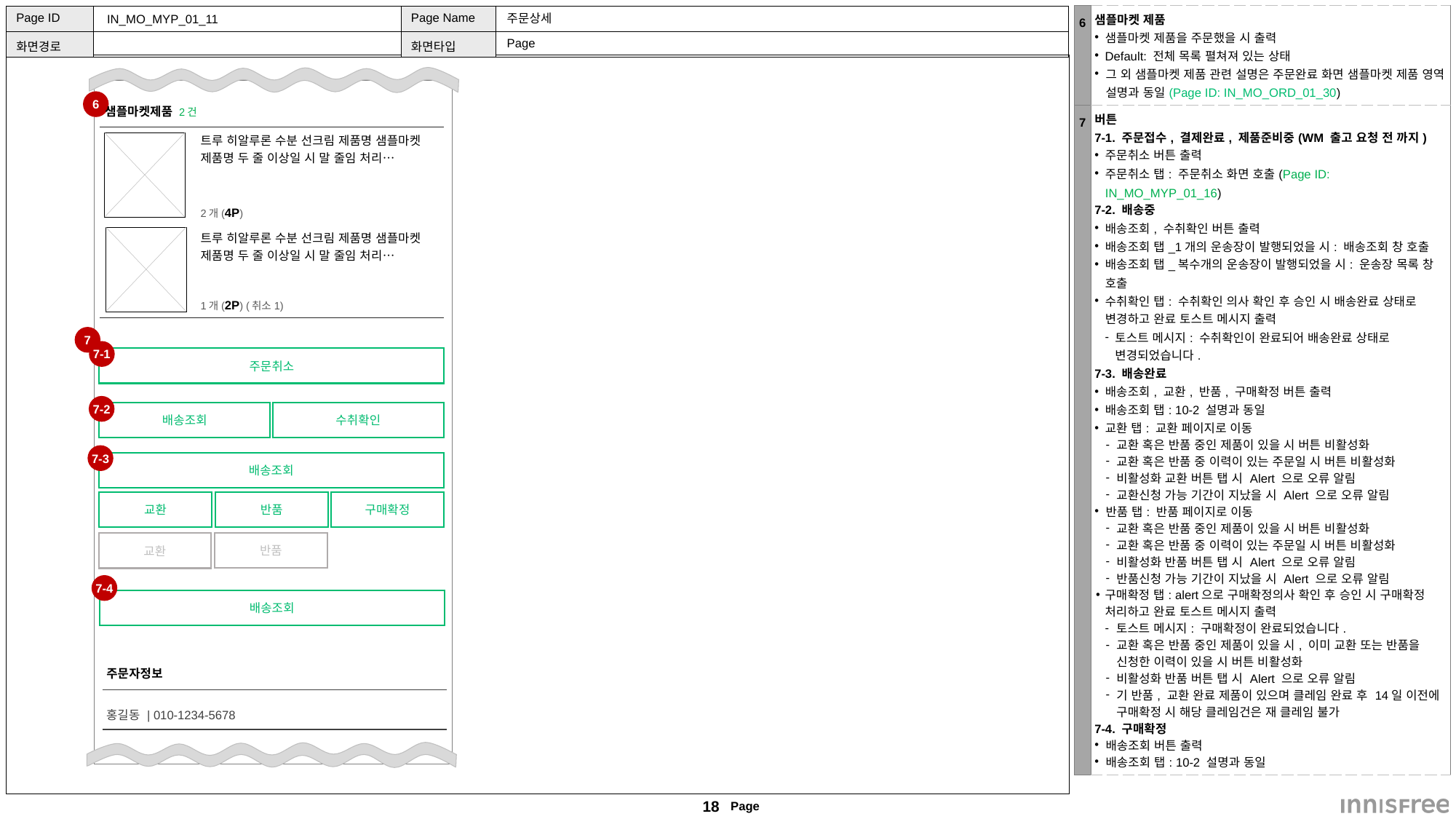

| 6 | 샘플마켓 제품 샘플마켓 제품을 주문했을 시 출력 Default: 전체 목록 펼쳐져 있는 상태 그 외 샘플마켓 제품 관련 설명은 주문완료 화면 샘플마켓 제품 영역 설명과 동일(Page ID: IN\_MO\_ORD\_01\_30) |
| --- | --- |
| 7 | 버튼 7-1. 주문접수, 결제완료, 제품준비중(WM 출고 요청 전 까지) 주문취소 버튼 출력 주문취소 탭: 주문취소 화면 호출(Page ID: IN\_MO\_MYP\_01\_16) 7-2. 배송중 배송조회, 수취확인 버튼 출력 배송조회 탭\_1개의 운송장이 발행되었을 시: 배송조회 창 호출 배송조회 탭\_복수개의 운송장이 발행되었을 시: 운송장 목록 창 호출 수취확인 탭: 수취확인 의사 확인 후 승인 시 배송완료 상태로 변경하고 완료 토스트 메시지 출력 토스트 메시지: 수취확인이 완료되어 배송완료 상태로 변경되었습니다. 7-3. 배송완료 배송조회, 교환, 반품, 구매확정 버튼 출력 배송조회 탭: 10-2 설명과 동일 교환 탭: 교환 페이지로 이동 교환 혹은 반품 중인 제품이 있을 시 버튼 비활성화 교환 혹은 반품 중 이력이 있는 주문일 시 버튼 비활성화 비활성화 교환 버튼 탭 시 Alert 으로 오류 알림 교환신청 가능 기간이 지났을 시 Alert 으로 오류 알림 반품 탭: 반품 페이지로 이동 교환 혹은 반품 중인 제품이 있을 시 버튼 비활성화 교환 혹은 반품 중 이력이 있는 주문일 시 버튼 비활성화 비활성화 반품 버튼 탭 시 Alert 으로 오류 알림 반품신청 가능 기간이 지났을 시 Alert 으로 오류 알림 구매확정 탭: alert으로 구매확정의사 확인 후 승인 시 구매확정 처리하고 완료 토스트 메시지 출력 토스트 메시지: 구매확정이 완료되었습니다. 교환 혹은 반품 중인 제품이 있을 시, 이미 교환 또는 반품을 신청한 이력이 있을 시 버튼 비활성화 비활성화 반품 버튼 탭 시 Alert 으로 오류 알림 기 반품, 교환 완료 제품이 있으며 클레임 완료 후 14일 이전에 구매확정 시 해당 클레임건은 재 클레임 불가 7-4. 구매확정 배송조회 버튼 출력 배송조회 탭: 10-2 설명과 동일 |
 IN_MO_MYP_01_11
# 주문상세
Page

6
샘플마켓제품 2건
|  | 트루 히알루론 수분 선크림 제품명 샘플마켓 제품명 두 줄 이상일 시 말 줄임 처리… |
| --- | --- |
|  | 2개(4P) |
|  | 트루 히알루론 수분 선크림 제품명 샘플마켓 제품명 두 줄 이상일 시 말 줄임 처리… |
|  | 1개(2P) (취소1) |

7
7-1
주문취소
7-2
배송조회
수취확인
7-3
배송조회
반품
구매확정
교환
반품
교환
7-4
배송조회
주문자정보
| 홍길동 | 010-1234-5678 |
| --- |